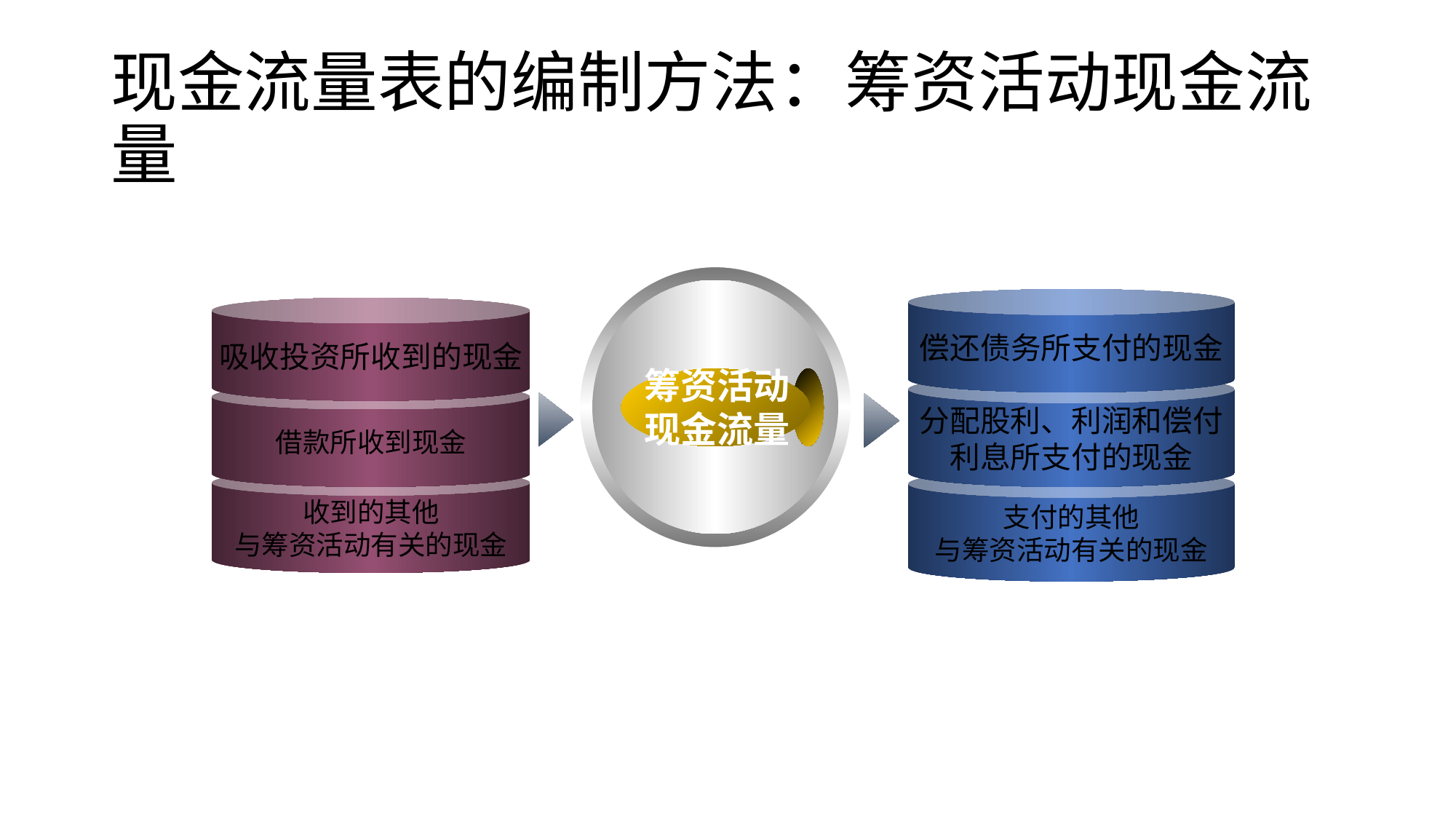

# 现金流量表的编制方法：筹资活动现金流量

偿还债务所支付的现金
吸收投资所收到的现金
筹资活动
现金流量
分配股利、利润和偿付
利息所支付的现金
借款所收到现金
收到的其他
与筹资活动有关的现金
支付的其他
与筹资活动有关的现金
2023/3/30
62